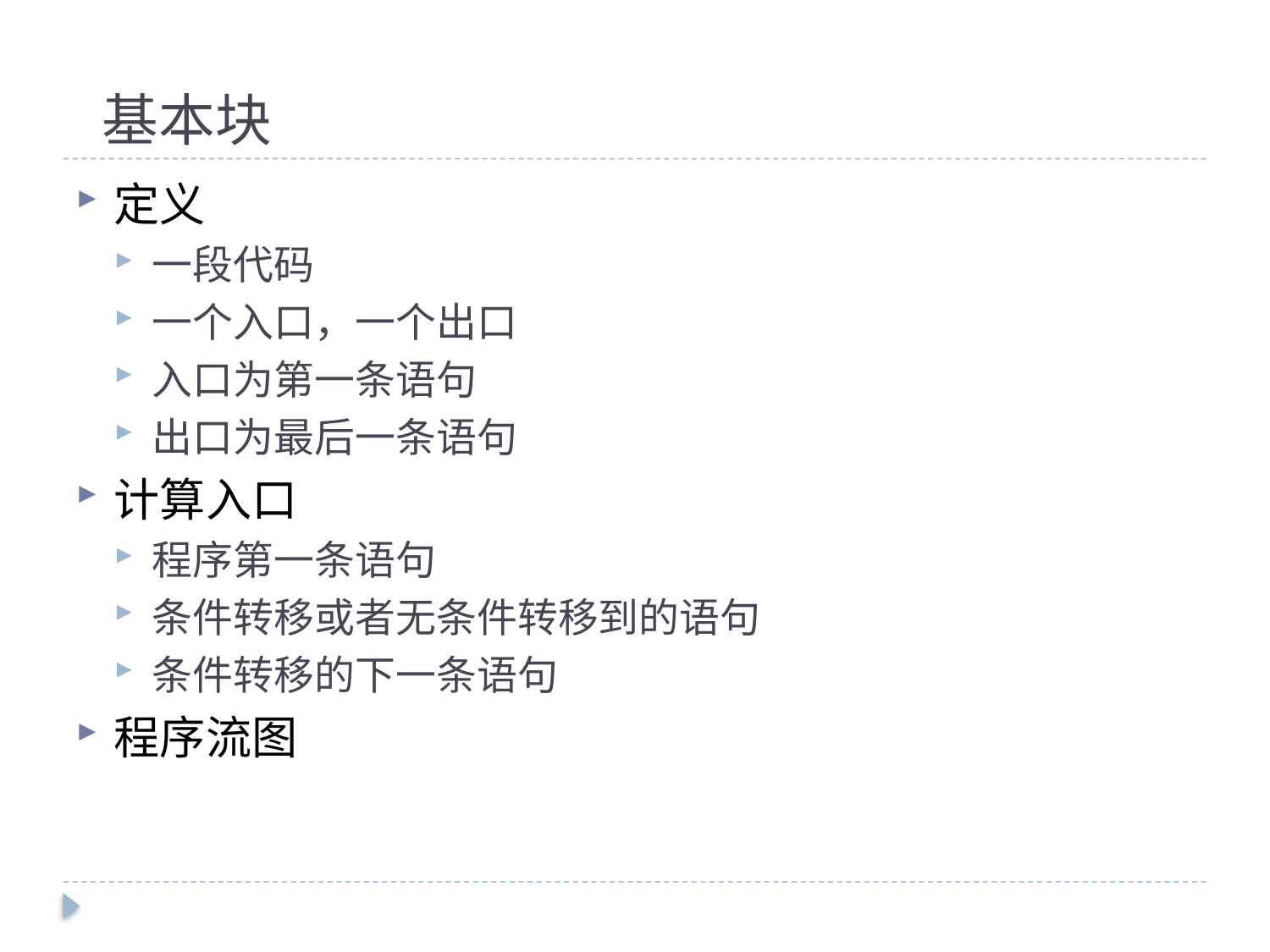

# 基本块
定义
一段代码
一个入口，一个出口
入口为第一条语句
出口为最后一条语句
计算入口
程序第一条语句
条件转移或者无条件转移到的语句
条件转移的下一条语句
程序流图